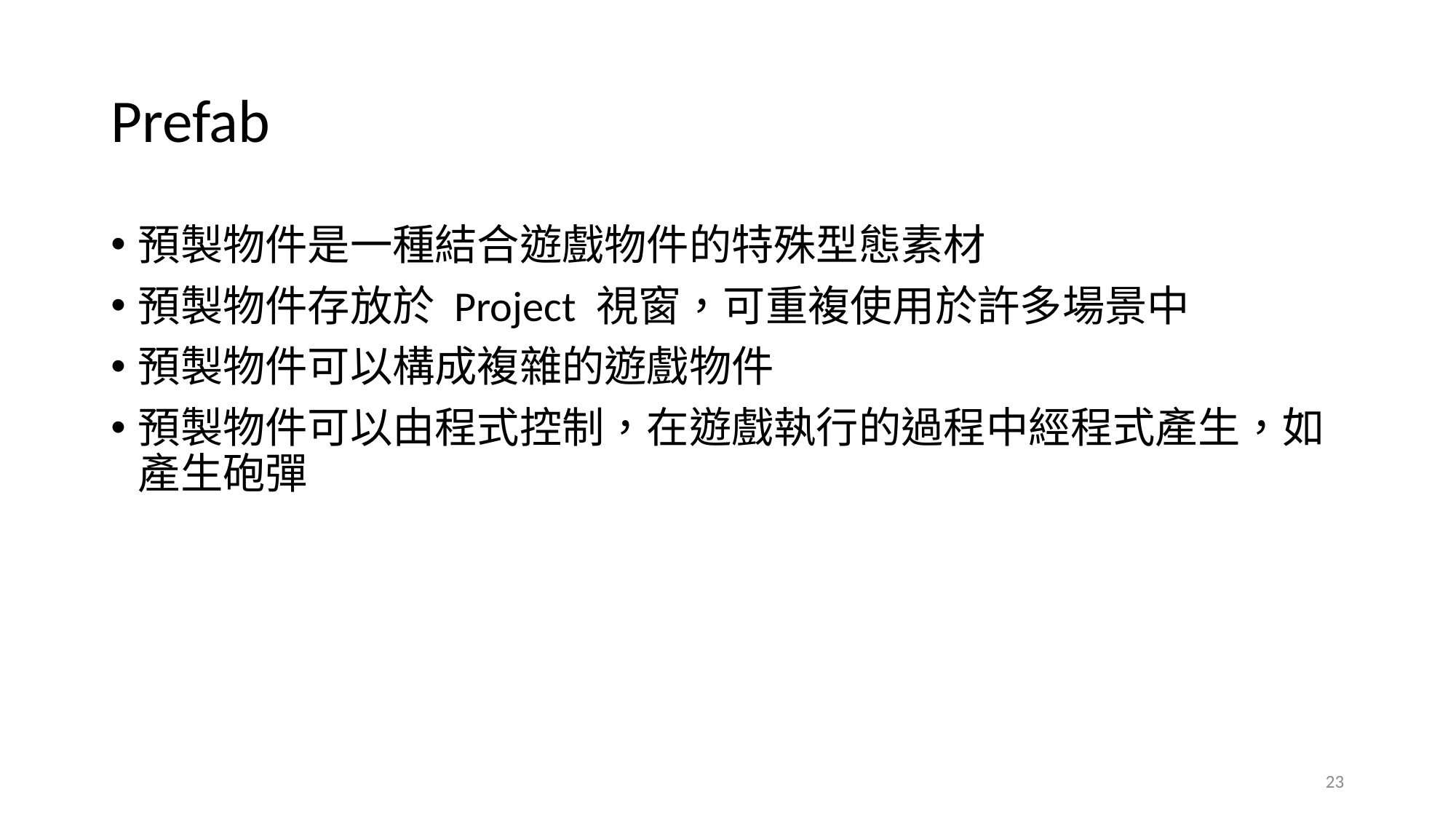

# Prefab
預製物件是一種結合遊戲物件的特殊型態素材
預製物件存放於 Project 視窗，可重複使用於許多場景中
預製物件可以構成複雜的遊戲物件
預製物件可以由程式控制，在遊戲執行的過程中經程式產生，如產生砲彈
23